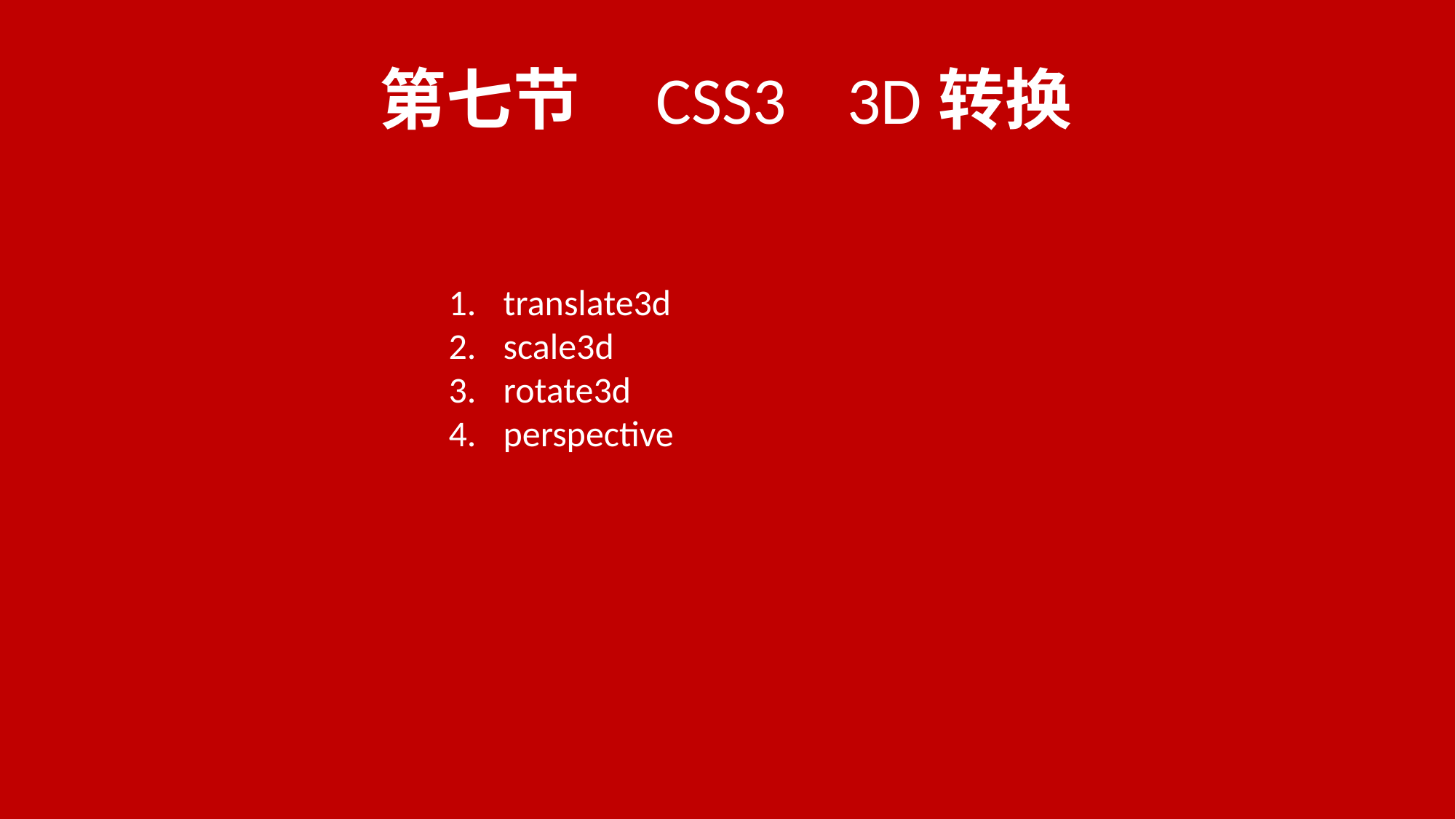

第七节    CSS3    3D转换

translate3d
scale3d
rotate3d
perspective